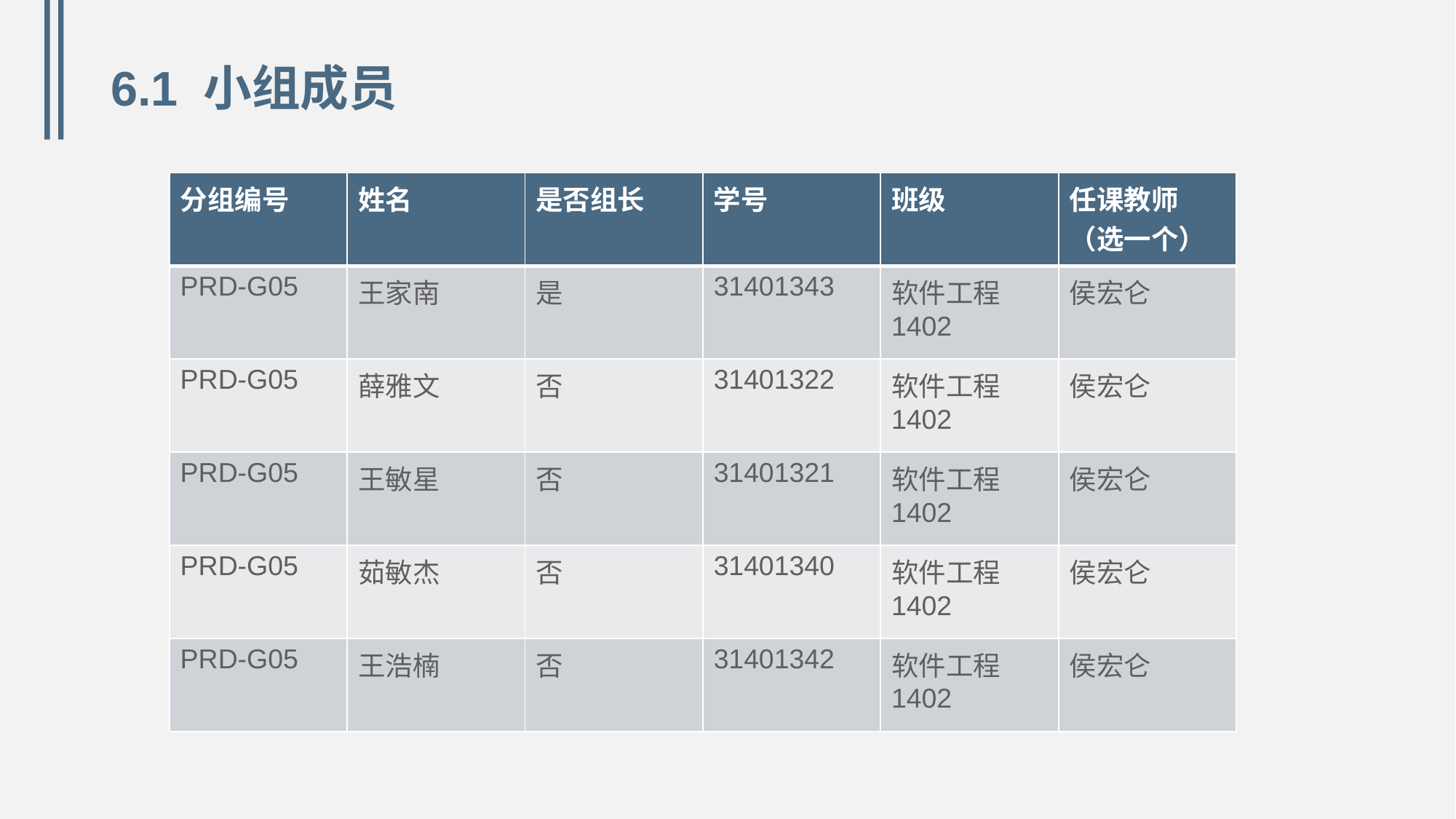

6.1 小组成员
| 分组编号 | 姓名 | 是否组长 | 学号 | 班级 | 任课教师（选一个） |
| --- | --- | --- | --- | --- | --- |
| PRD-G05 | 王家南 | 是 | 31401343 | 软件工程1402 | 侯宏仑 |
| PRD-G05 | 薛雅文 | 否 | 31401322 | 软件工程1402 | 侯宏仑 |
| PRD-G05 | 王敏星 | 否 | 31401321 | 软件工程1402 | 侯宏仑 |
| PRD-G05 | 茹敏杰 | 否 | 31401340 | 软件工程1402 | 侯宏仑 |
| PRD-G05 | 王浩楠 | 否 | 31401342 | 软件工程1402 | 侯宏仑 |